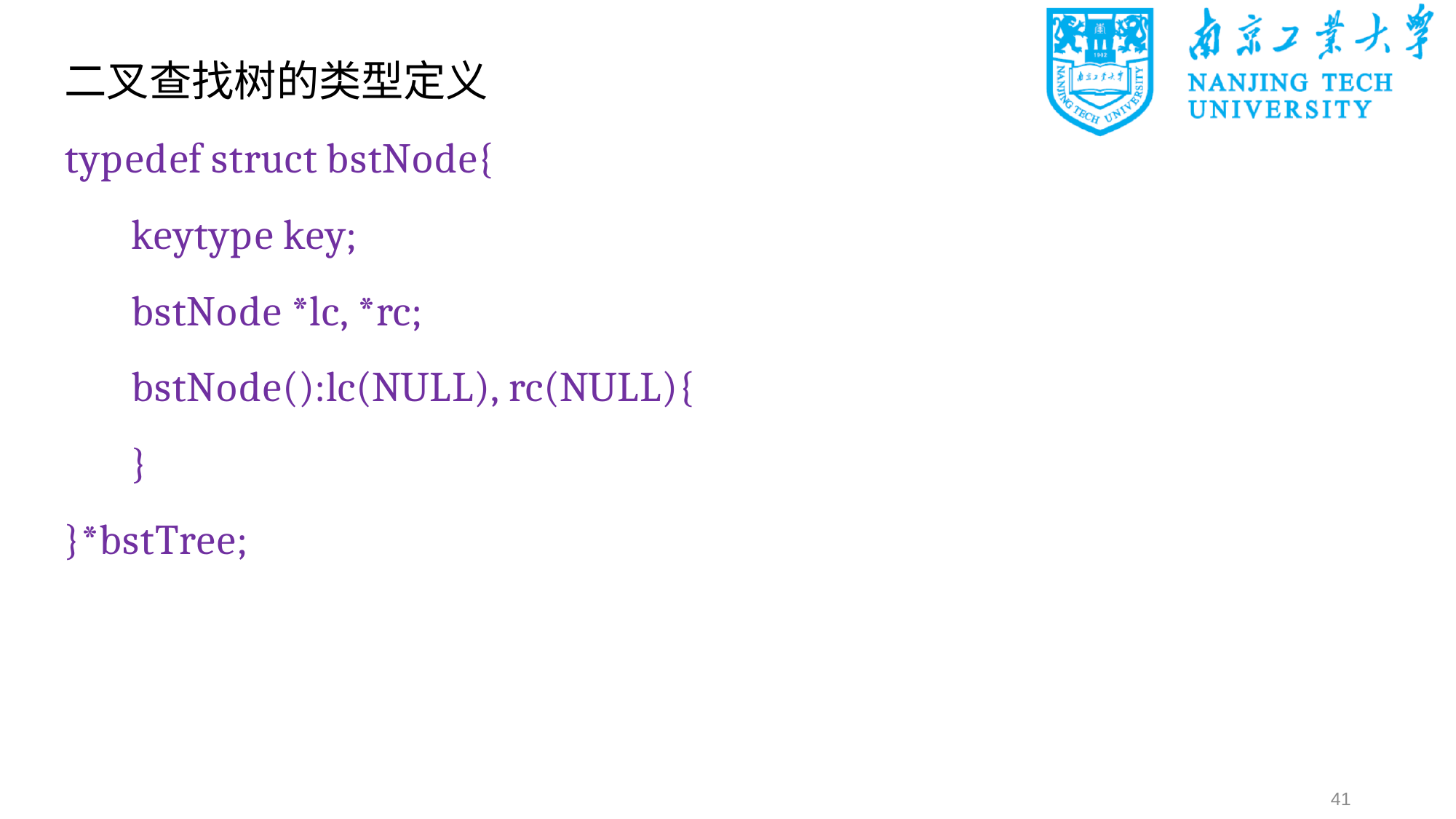

二叉查找树的类型定义
typedef struct bstNode{
	keytype key;
	bstNode *lc, *rc;
	bstNode():lc(NULL), rc(NULL){
	}
}*bstTree;
41